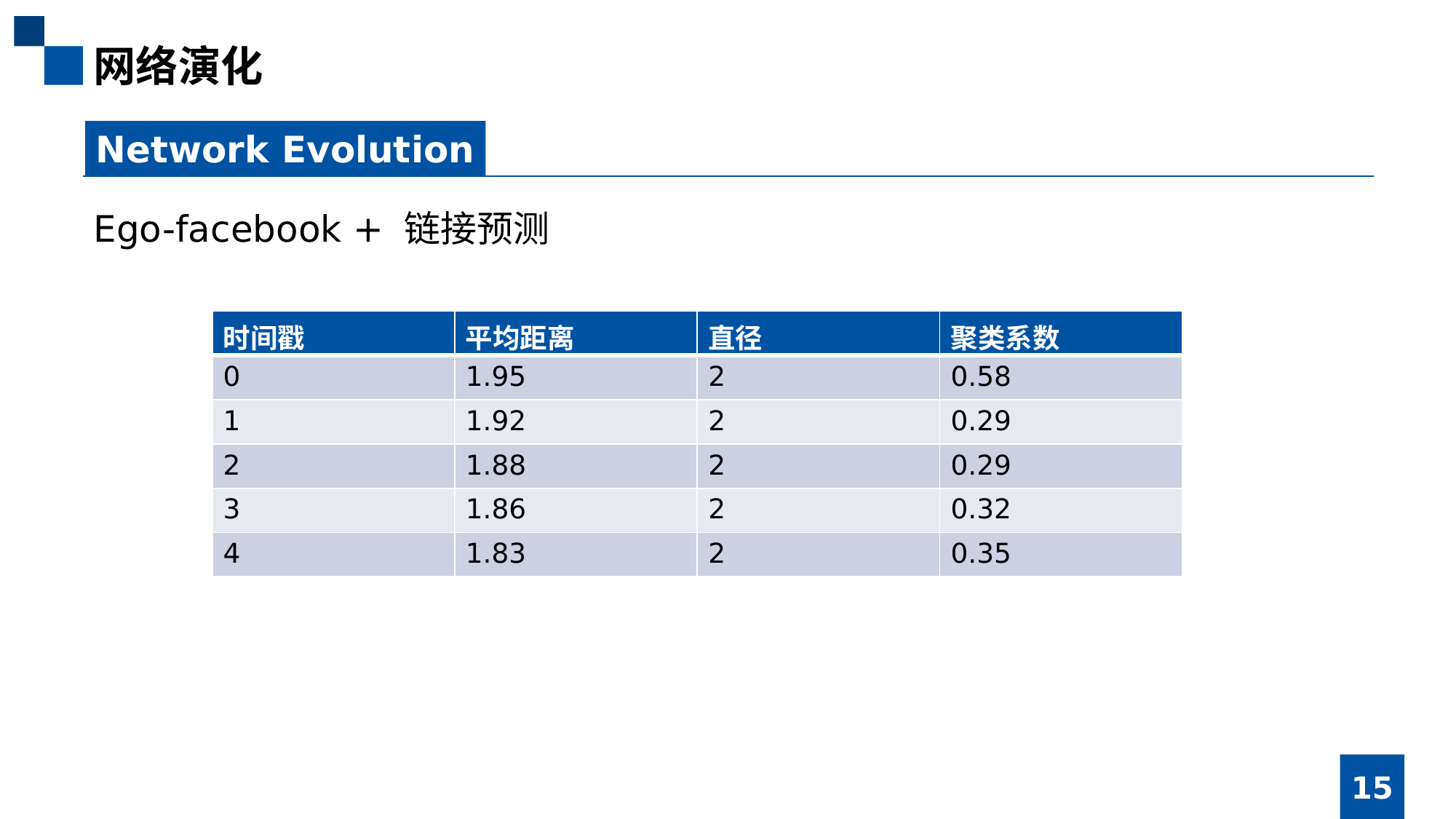

网络演化
Network Evolution

Ego-facebook + 链接预测

| 时间戳 | 平均距离 | 直径 | 聚类系数 |
| --- | --- | --- | --- |
| 0 | 1.95 | 2 | 0.58 |
| 1 | 1.92 | 2 | 0.29 |
| 2 | 1.88 | 2 | 0.29 |
| 3 | 1.86 | 2 | 0.32 |
| 4 | 1.83 | 2 | 0.35 |
15